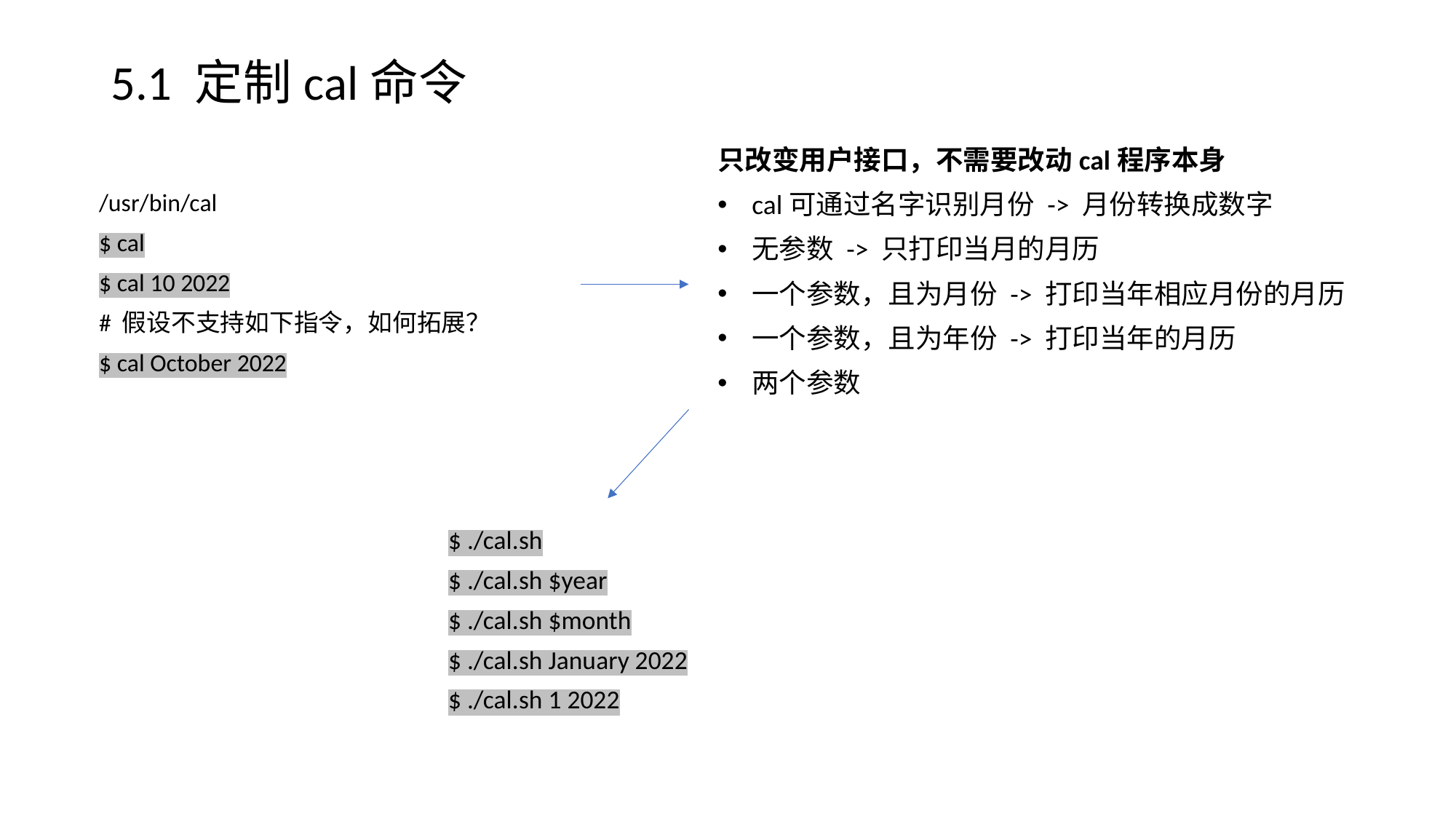

# 5.1 定制cal命令
只改变用户接口，不需要改动cal程序本身
cal可通过名字识别月份 -> 月份转换成数字
无参数 -> 只打印当月的月历
一个参数，且为月份 -> 打印当年相应月份的月历
一个参数，且为年份 -> 打印当年的月历
两个参数

/usr/bin/cal
$ cal
$ cal 10 2022
# 假设不支持如下指令，如何拓展？
$ cal October 2022
$ ./cal.sh
$ ./cal.sh $year
$ ./cal.sh $month
$ ./cal.sh January 2022
$ ./cal.sh 1 2022